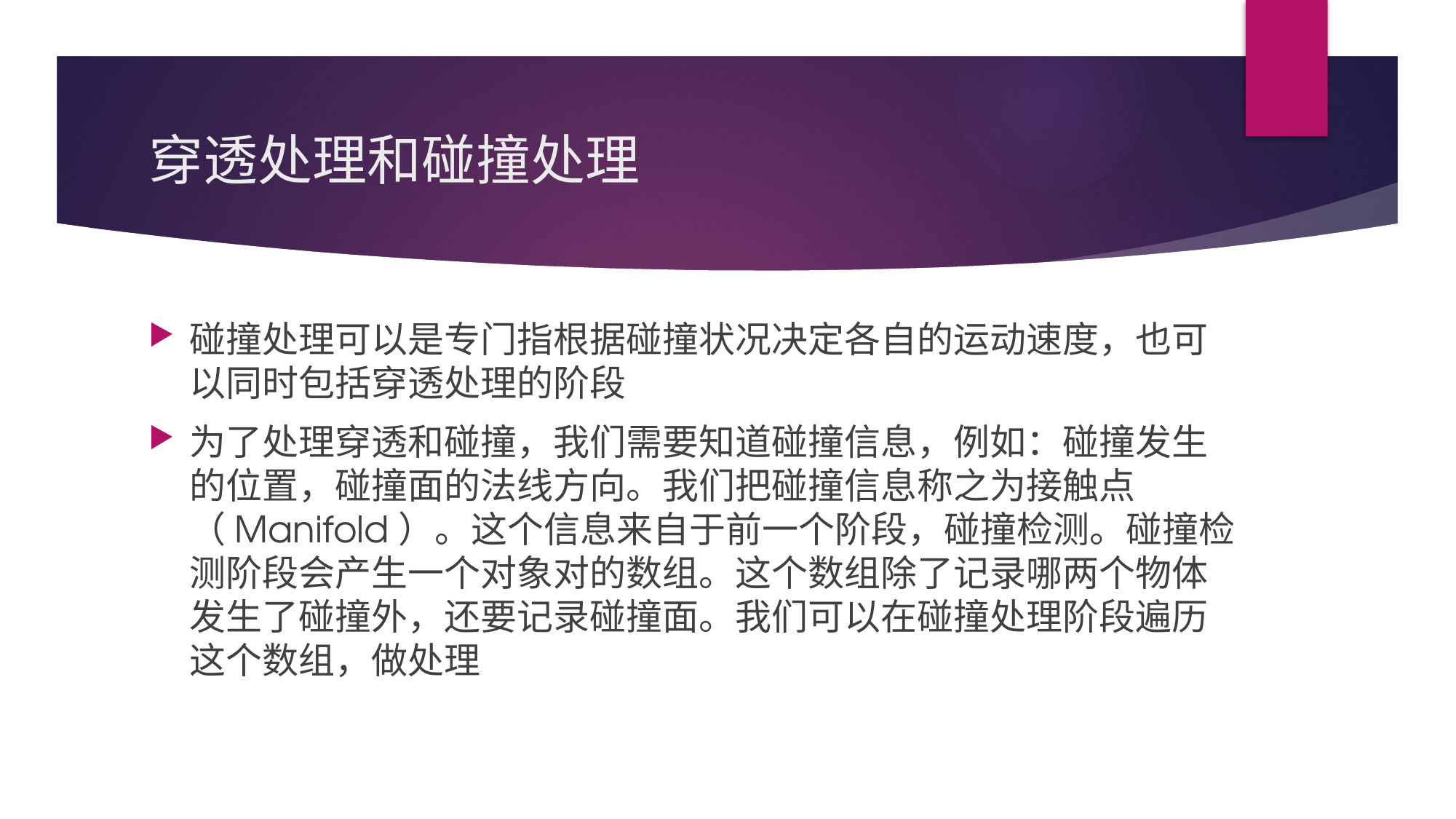

# 穿透处理和碰撞处理
碰撞处理可以是专门指根据碰撞状况决定各自的运动速度，也可以同时包括穿透处理的阶段
为了处理穿透和碰撞，我们需要知道碰撞信息，例如：碰撞发生的位置，碰撞面的法线方向。我们把碰撞信息称之为接触点（Manifold）。这个信息来自于前一个阶段，碰撞检测。碰撞检测阶段会产生一个对象对的数组。这个数组除了记录哪两个物体发生了碰撞外，还要记录碰撞面。我们可以在碰撞处理阶段遍历这个数组，做处理